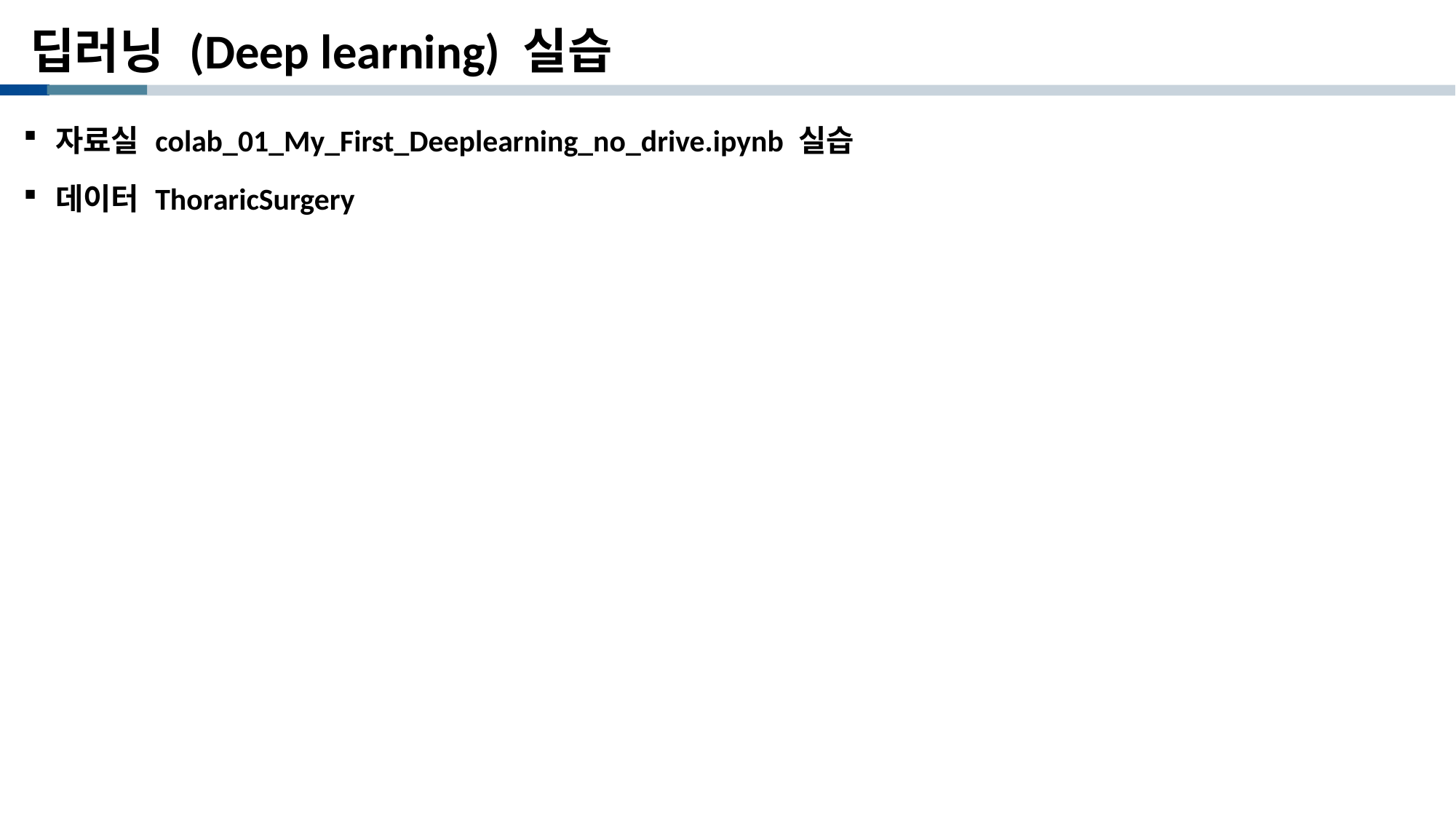

# 딥러닝 (Deep learning) 실습
자료실 colab_01_My_First_Deeplearning_no_drive.ipynb 실습
데이터 ThoraricSurgery